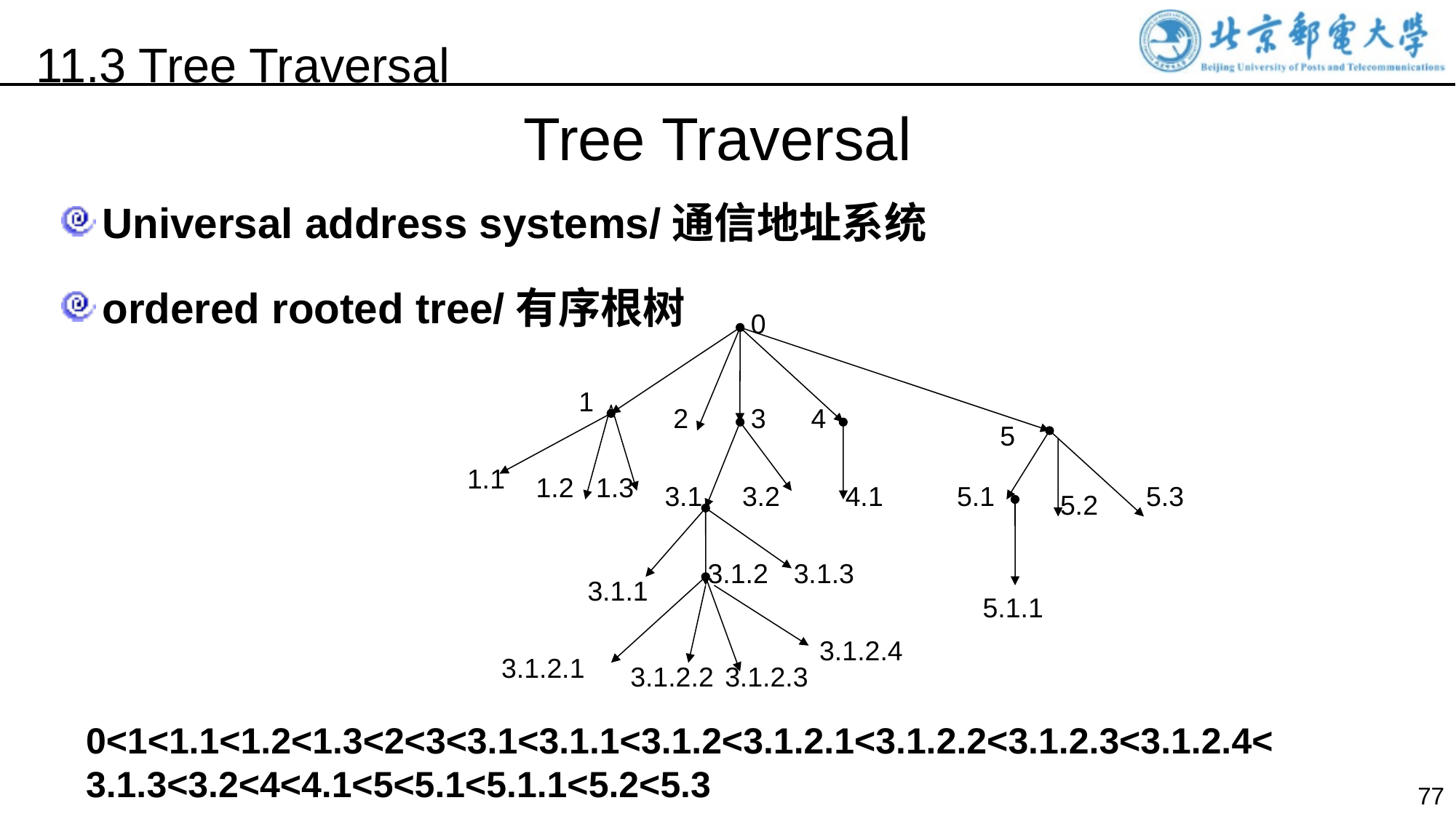

11.3 Tree Traversal
Tree Traversal
Universal address systems/通信地址系统
ordered rooted tree/有序根树
0

1
2
3
4

5

1.1
1.2
1.3
3.1
3.2
4.1
5.1
5.3
5.2

3.1.2
3.1.3
3.1.1

5.1.1
3.1.2.4
3.1.2.1
3.1.2.2
3.1.2.3
0<1<1.1<1.2<1.3<2<3<3.1<3.1.1<3.1.2<3.1.2.1<3.1.2.2<3.1.2.3<3.1.2.4<3.1.3<3.2<4<4.1<5<5.1<5.1.1<5.2<5.3